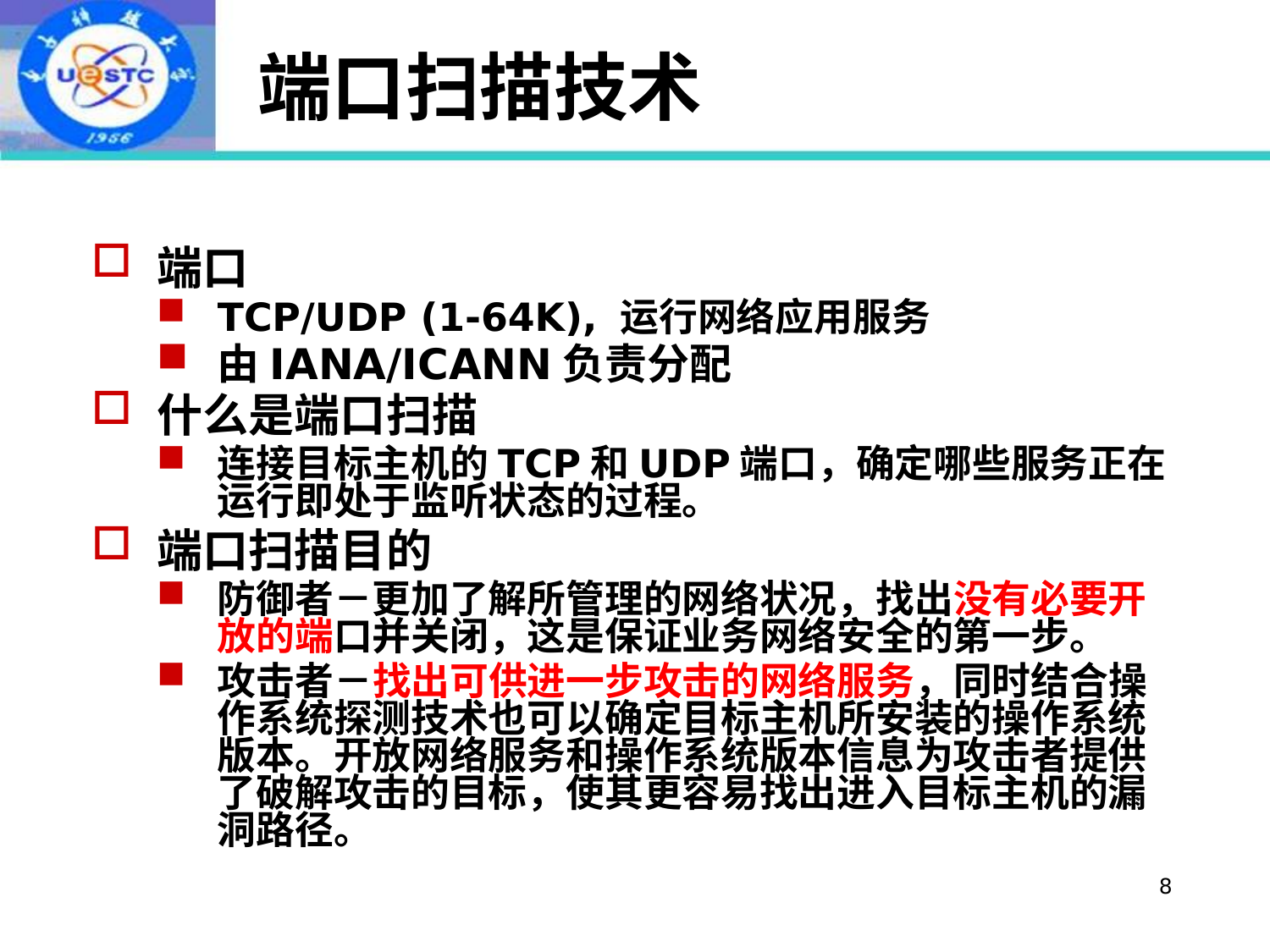

# 端口扫描技术
端口
TCP/UDP (1-64K), 运行网络应用服务
由IANA/ICANN负责分配
什么是端口扫描
连接目标主机的TCP和UDP端口，确定哪些服务正在运行即处于监听状态的过程。
端口扫描目的
防御者－更加了解所管理的网络状况，找出没有必要开放的端口并关闭，这是保证业务网络安全的第一步。
攻击者－找出可供进一步攻击的网络服务，同时结合操作系统探测技术也可以确定目标主机所安装的操作系统版本。开放网络服务和操作系统版本信息为攻击者提供了破解攻击的目标，使其更容易找出进入目标主机的漏洞路径。
8